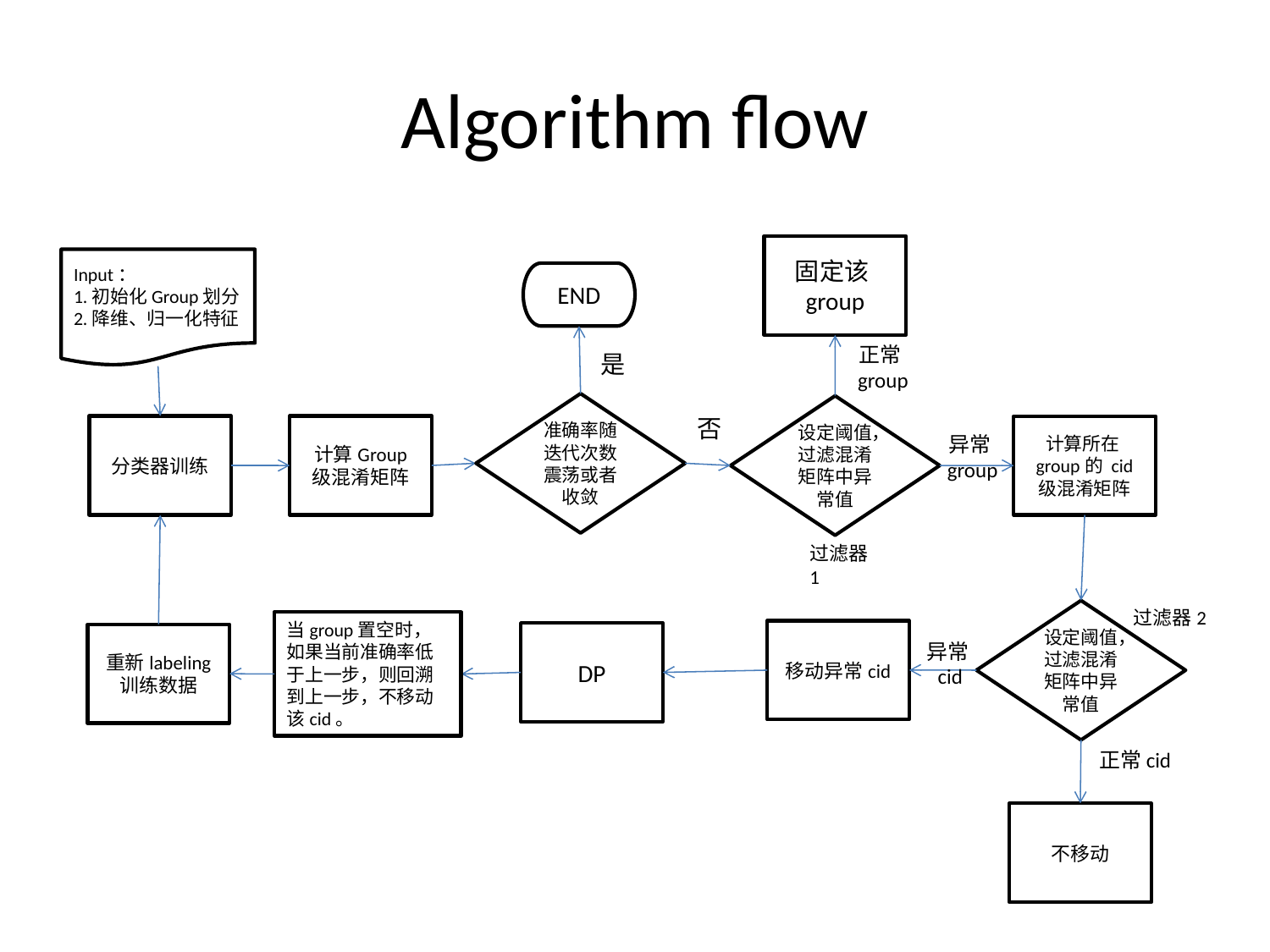

# Algorithm flow
固定该group
Input：
1.初始化Group划分
2.降维、归一化特征
END
正常group
是
准确率随迭代次数震荡或者收敛
设定阈值，过滤混淆矩阵中异常值
否
分类器训练
计算Group 级混淆矩阵
计算所在group的 cid 级混淆矩阵
异常group
过滤器1
过滤器2
设定阈值，过滤混淆矩阵中异常值
当group置空时，如果当前准确率低于上一步，则回溯到上一步，不移动该cid。
移动异常cid
DP
重新labeling
训练数据
异常cid
正常cid
不移动